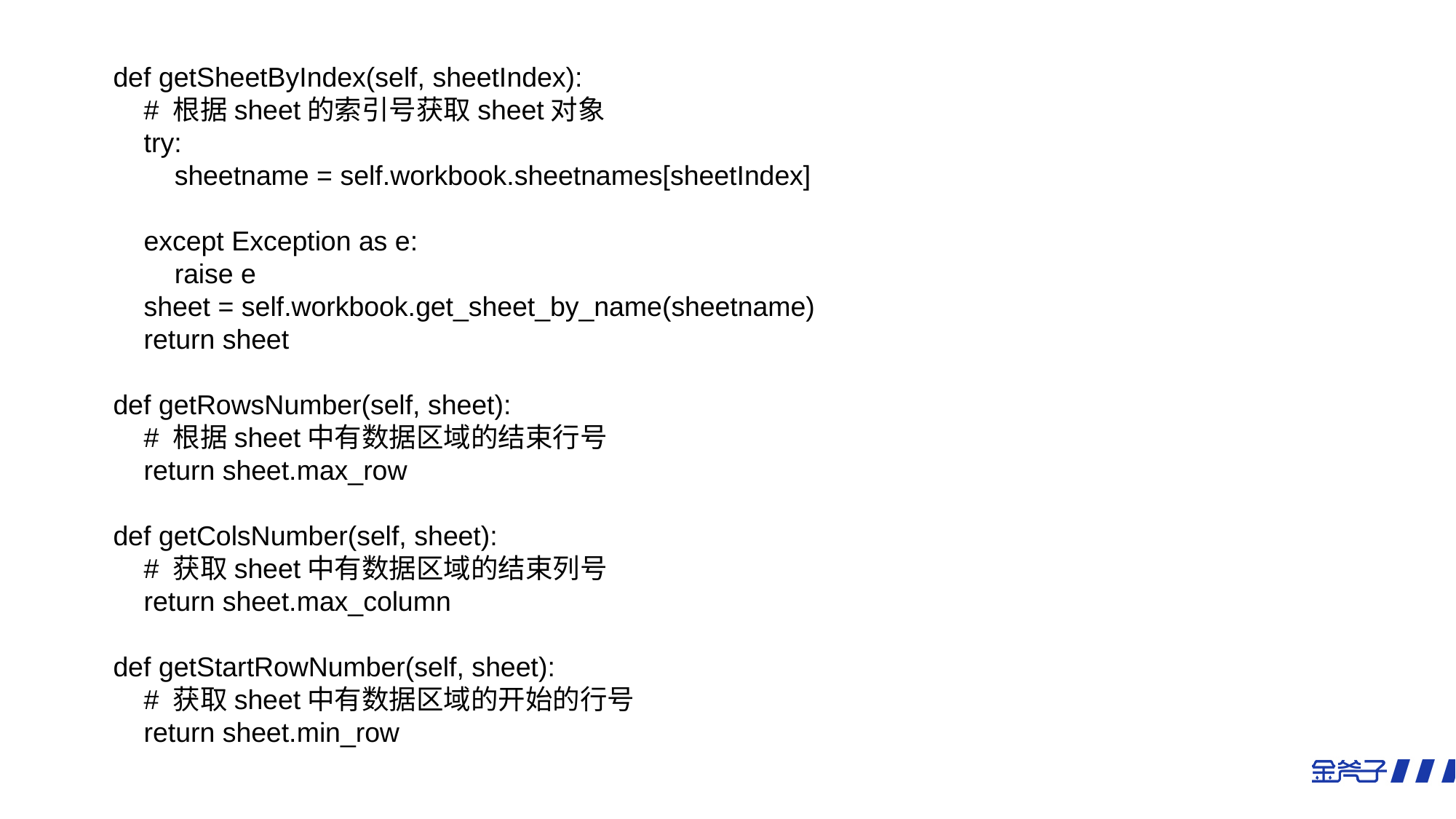

def getSheetByIndex(self, sheetIndex):
        # 根据sheet的索引号获取sheet对象
        try:
            sheetname = self.workbook.sheetnames[sheetIndex]

        except Exception as e:
            raise e
        sheet = self.workbook.get_sheet_by_name(sheetname)
        return sheet

    def getRowsNumber(self, sheet):
        # 根据sheet中有数据区域的结束行号
        return sheet.max_row

    def getColsNumber(self, sheet):
        # 获取sheet中有数据区域的结束列号
        return sheet.max_column

    def getStartRowNumber(self, sheet):
        # 获取sheet中有数据区域的开始的行号
        return sheet.min_row